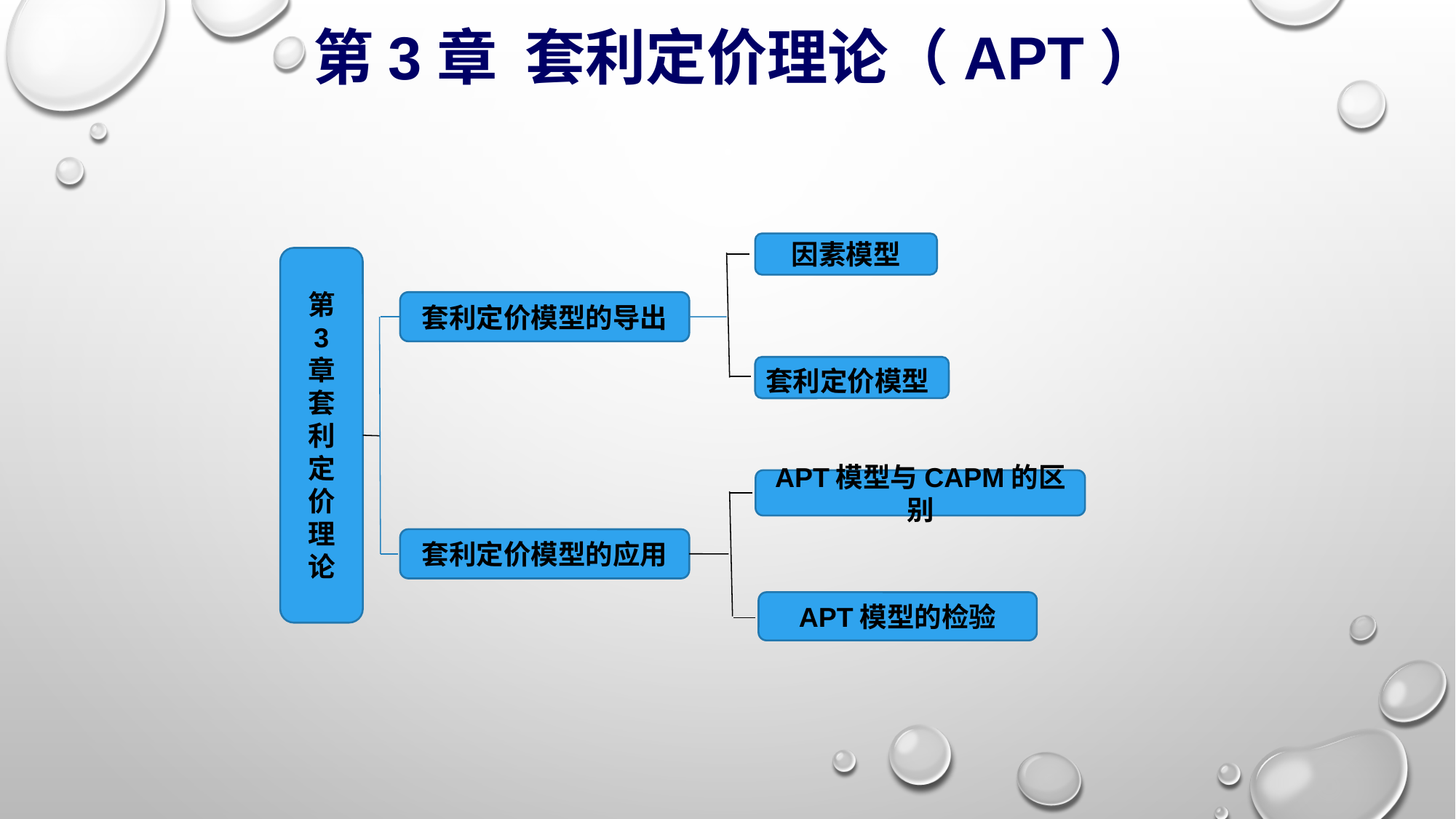

第3章  套利定价理论（APT）
因素模型
第
3
章
套
利
定
价
理
论
套利定价模型的导出

套利定价模型
APT模型与CAPM的区别
套利定价模型的应用
APT模型的检验